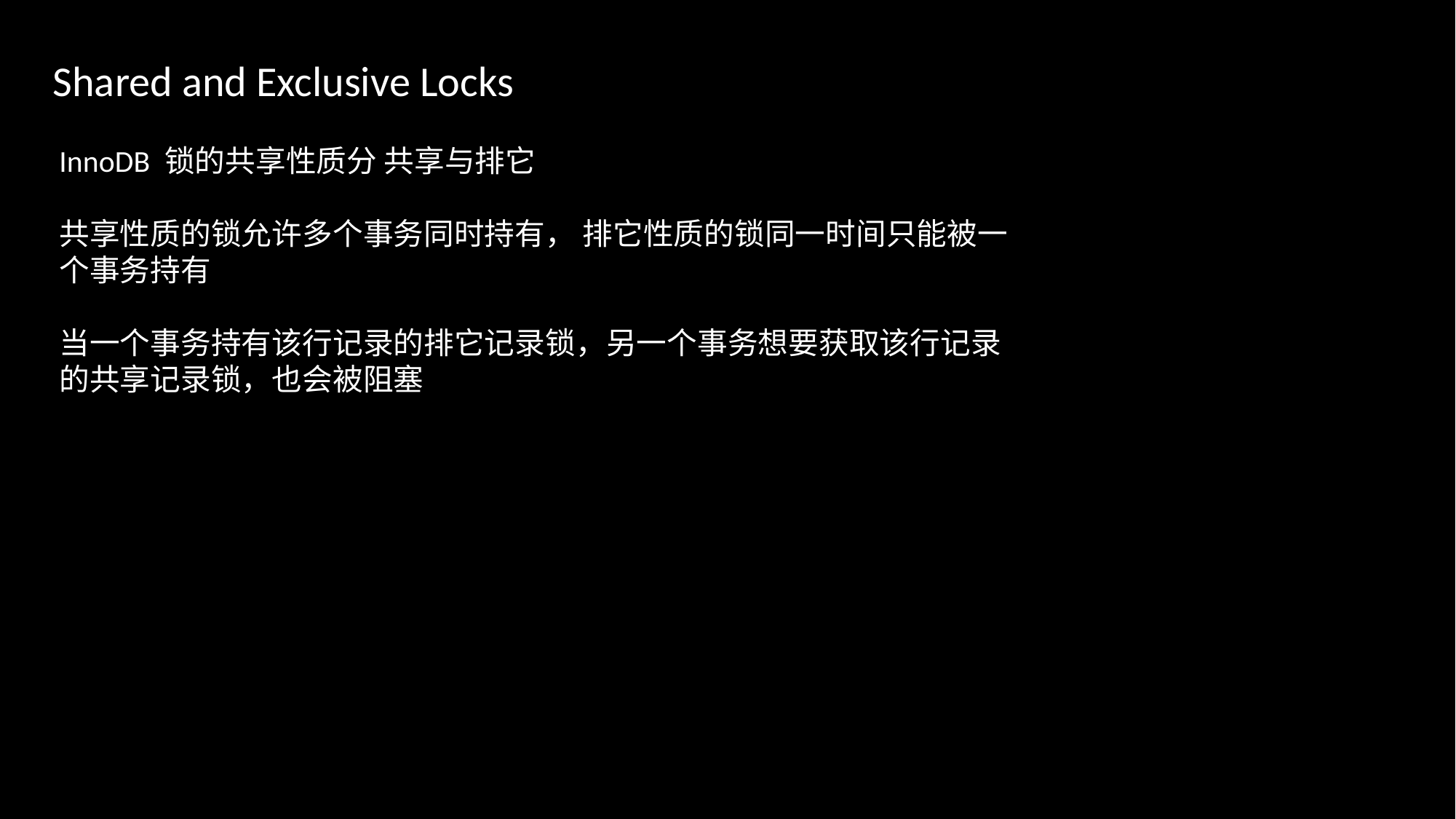

Shared and Exclusive Locks
InnoDB 锁的共享性质分 共享与排它

共享性质的锁允许多个事务同时持有， 排它性质的锁同一时间只能被一个事务持有

当一个事务持有该行记录的排它记录锁，另一个事务想要获取该行记录的共享记录锁，也会被阻塞